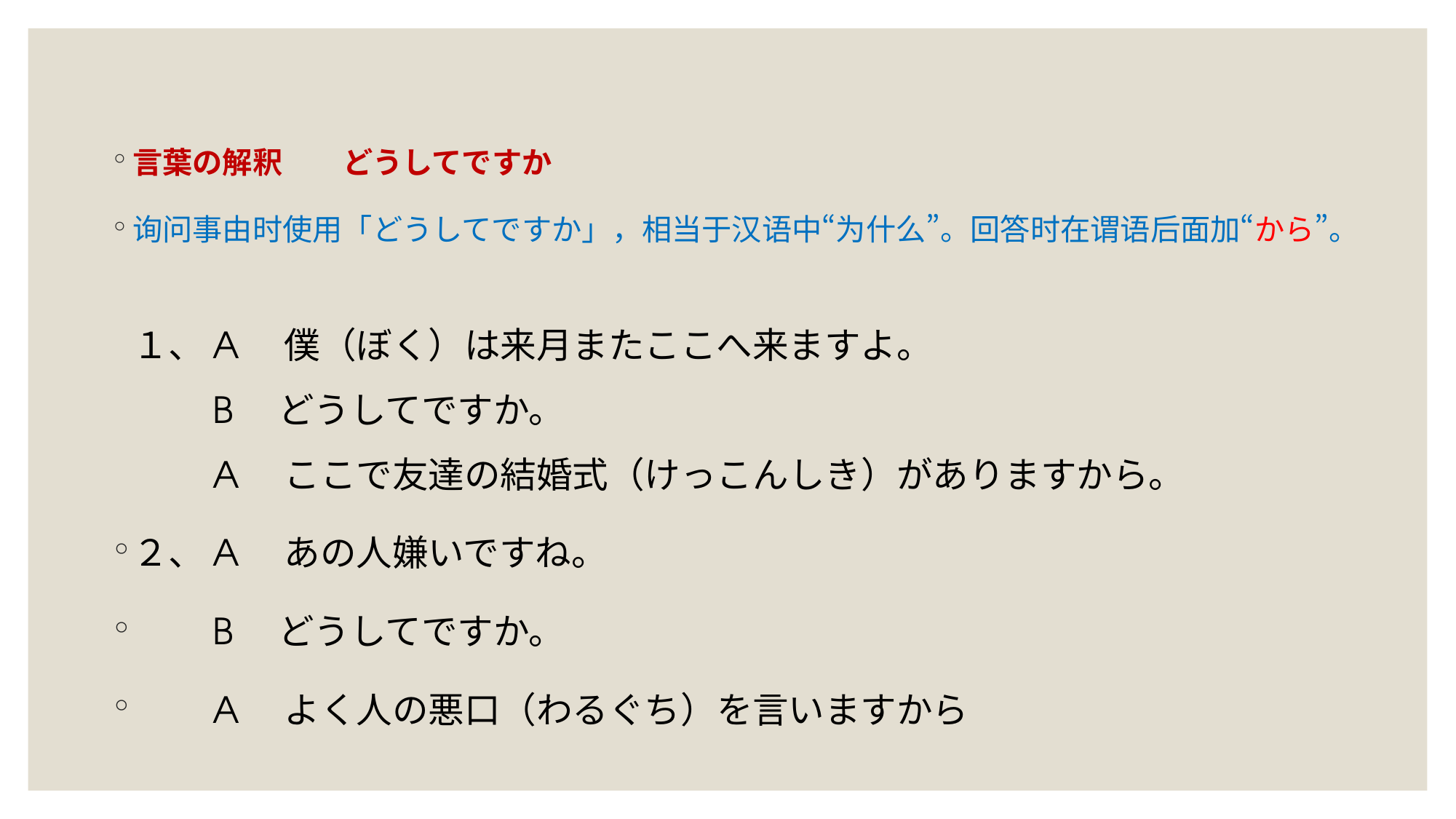

言葉の解釈　　どうしてですか
询问事由时使用「どうしてですか」，相当于汉语中“为什么”。回答时在谓语后面加“から”。
１、A　僕（ぼく）は来月またここへ来ますよ。
　　B　どうしてですか。
　　A　ここで友達の結婚式（けっこんしき）がありますから。
２、A　あの人嫌いですね。
　　B　どうしてですか。
　　A　よく人の悪口（わるぐち）を言いますから